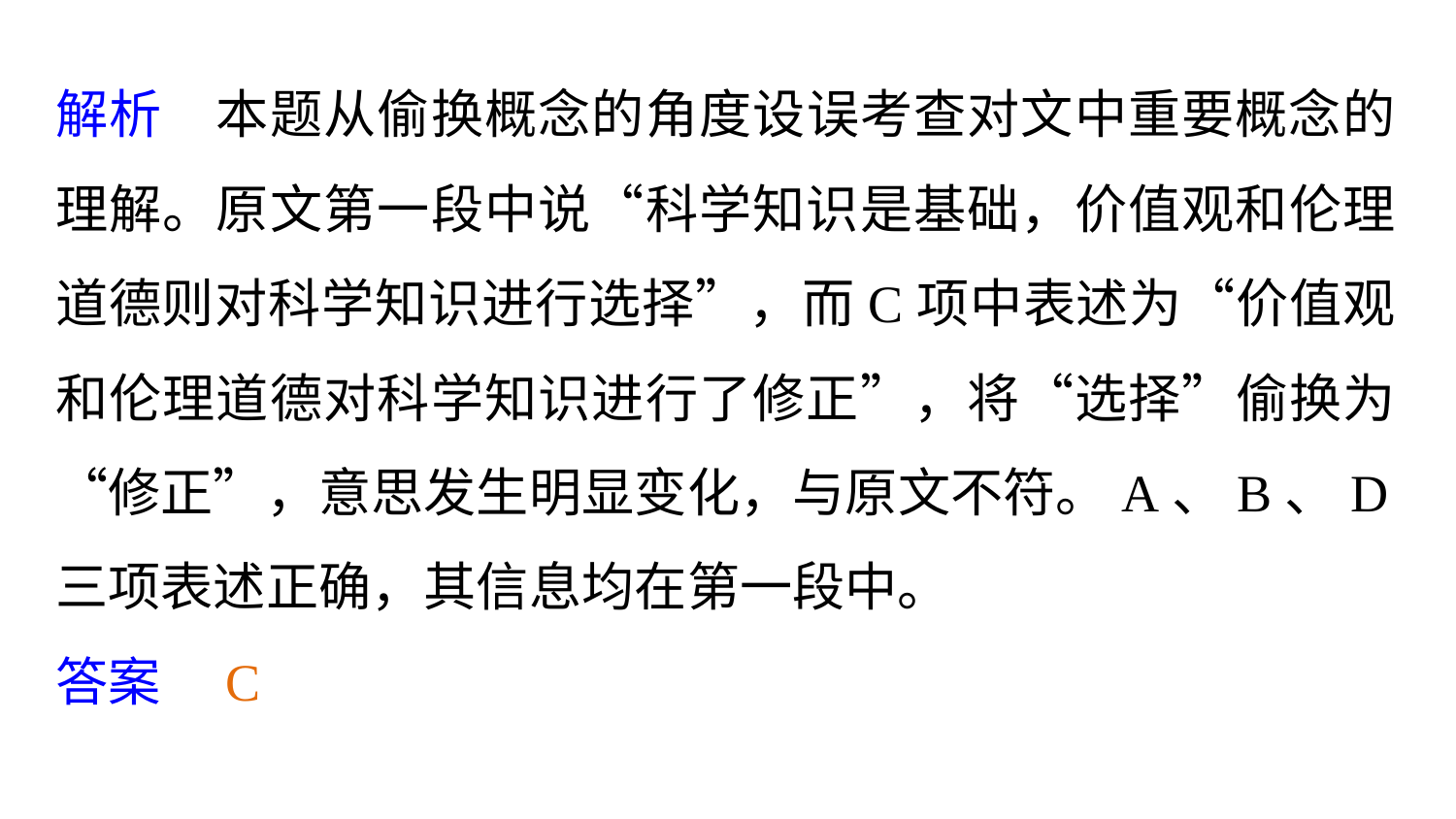

解析　本题从偷换概念的角度设误考查对文中重要概念的理解。原文第一段中说“科学知识是基础，价值观和伦理道德则对科学知识进行选择”，而C项中表述为“价值观和伦理道德对科学知识进行了修正”，将“选择”偷换为“修正”，意思发生明显变化，与原文不符。A、B、D三项表述正确，其信息均在第一段中。
答案　C